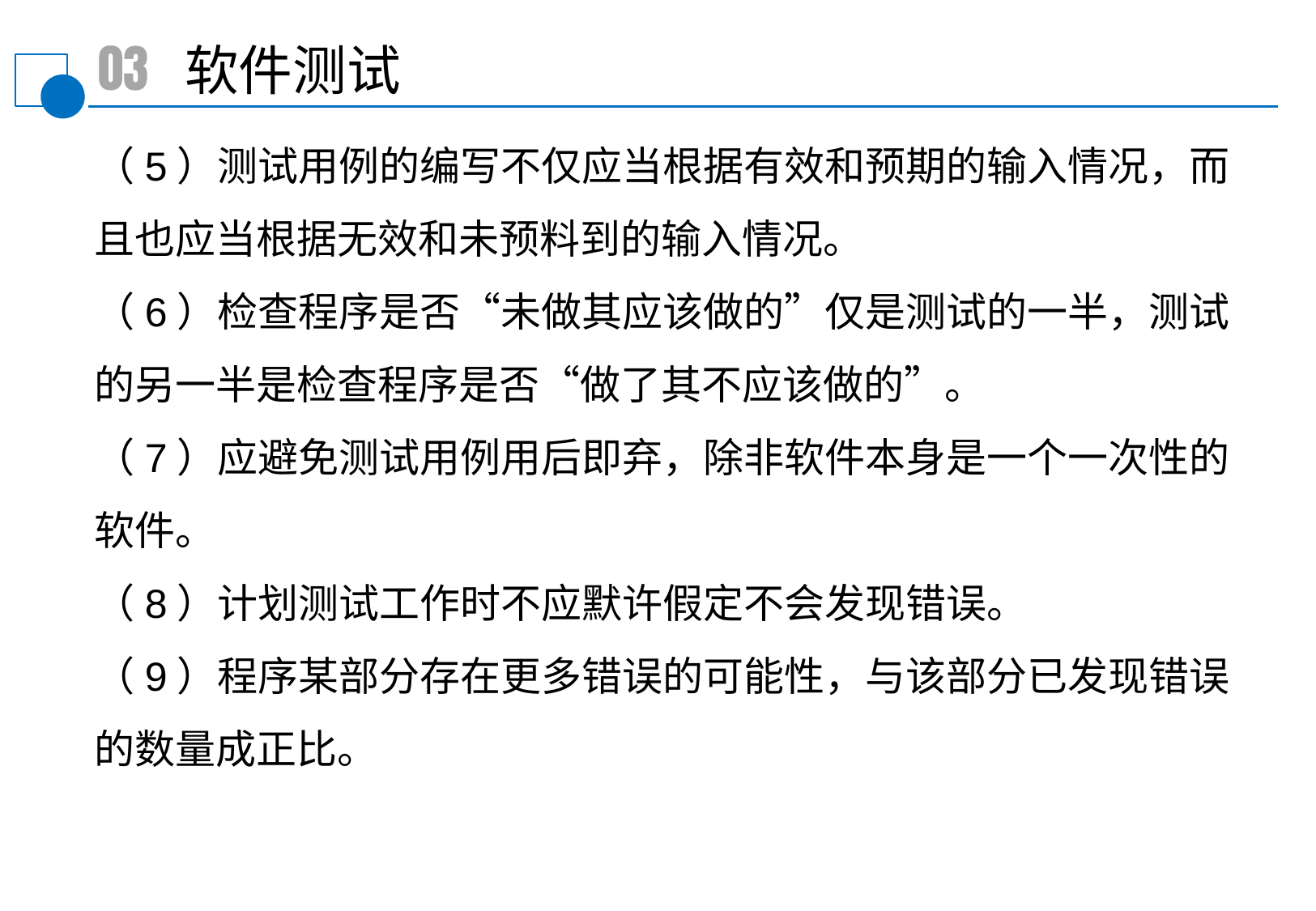

软件测试
03

（5）测试用例的编写不仅应当根据有效和预期的输入情况，而且也应当根据无效和未预料到的输入情况。
（6）检查程序是否“未做其应该做的”仅是测试的一半，测试的另一半是检查程序是否“做了其不应该做的”。
（7）应避免测试用例用后即弃，除非软件本身是一个一次性的软件。
（8）计划测试工作时不应默许假定不会发现错误。
（9）程序某部分存在更多错误的可能性，与该部分已发现错误的数量成正比。